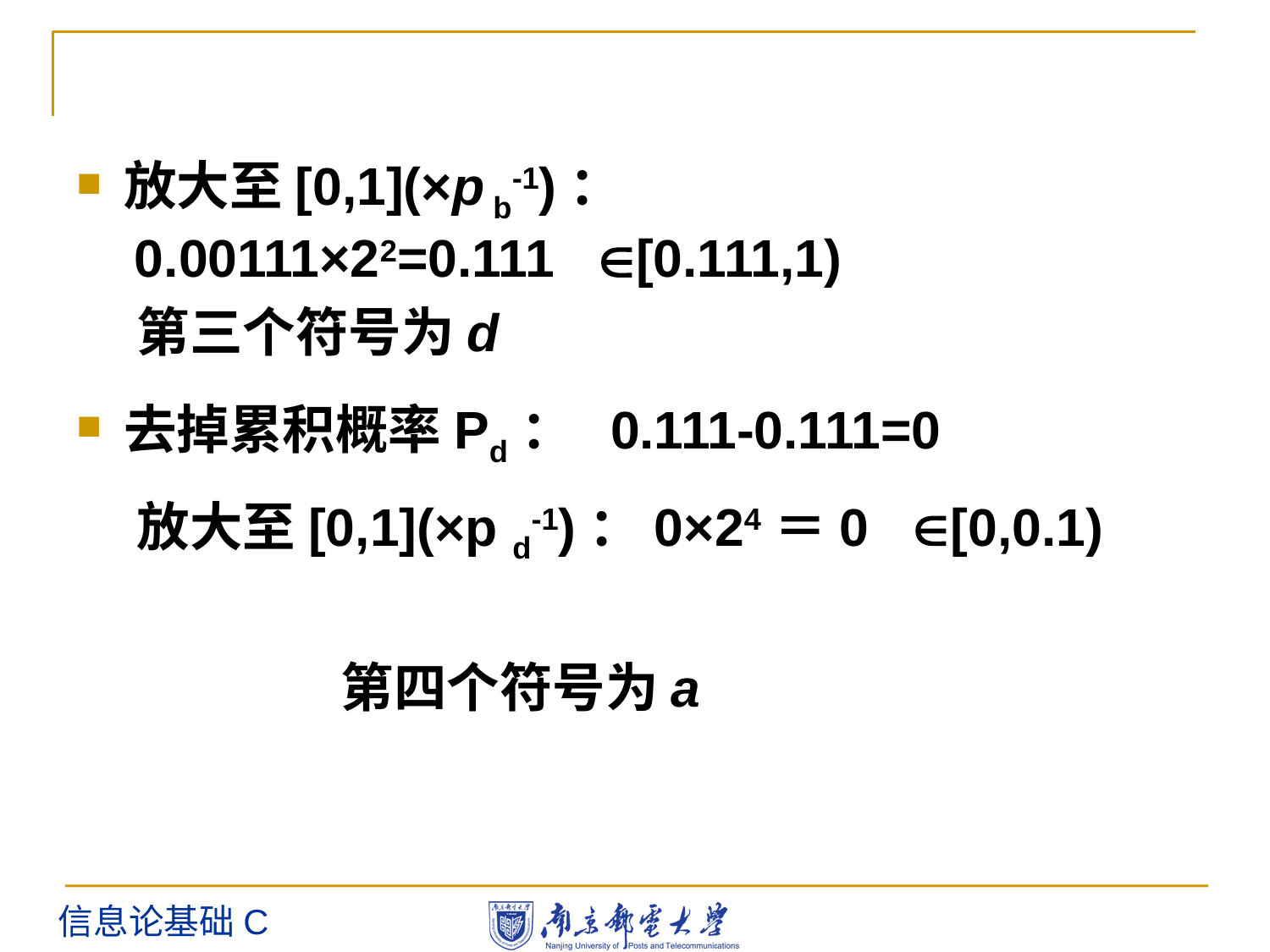

放大至[0,1](×p b-1)：
    0.00111×22=0.111   ∈[0.111,1)
    第三个符号为d
去掉累积概率Pd：  0.111-0.111=0
    放大至[0,1](×p d-1)：0×24＝0   ∈[0,0.1)                                                                                               第四个符号为a
77